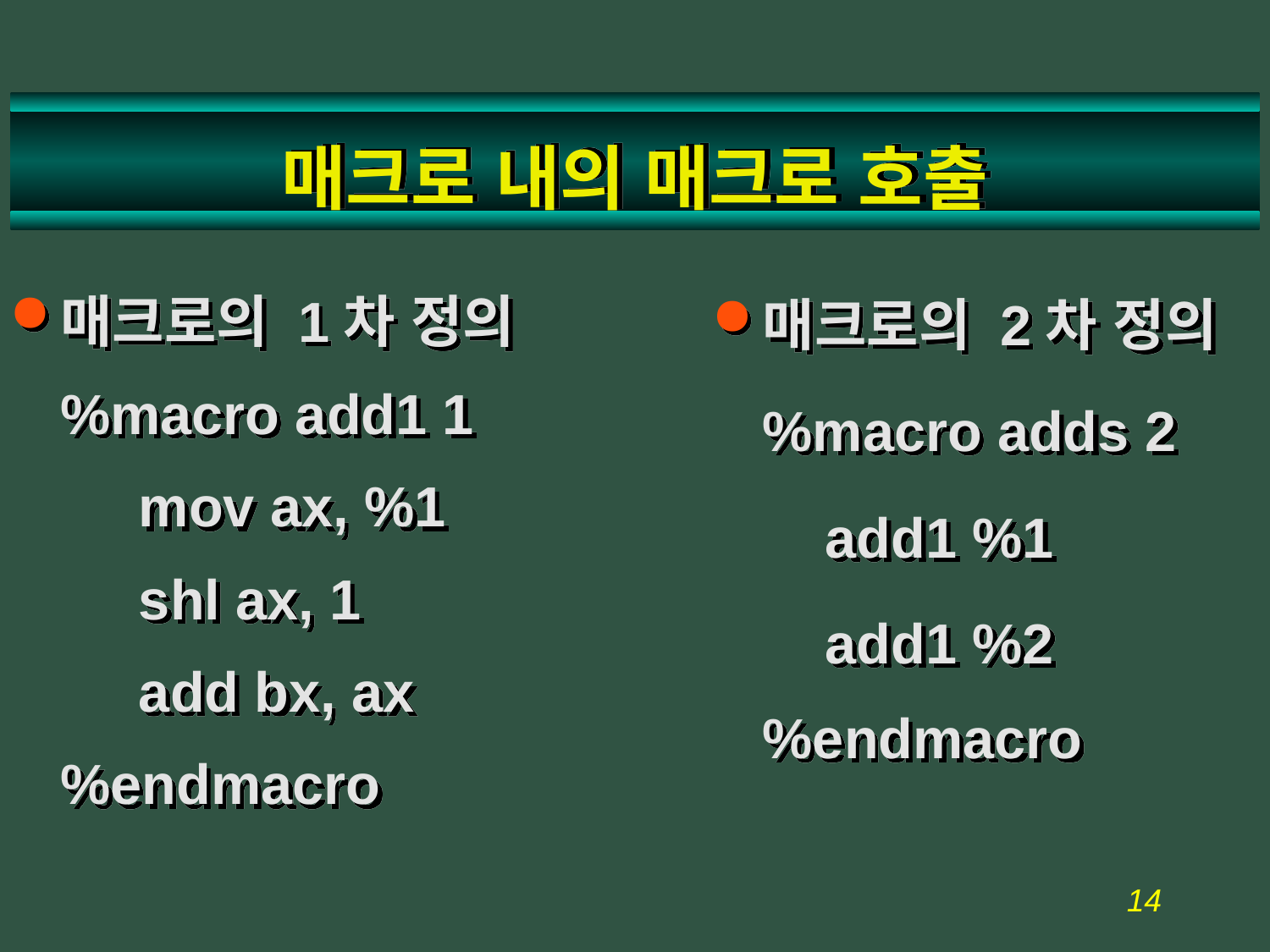

# 매크로 내의 매크로 호출
매크로의 2차 정의
	%macro adds 2
	    add1 %1
	    add1 %2	%endmacro
매크로의 1차 정의
	%macro add1 1
	     mov ax, %1
	     shl ax, 1
	     add bx, ax
	%endmacro
14